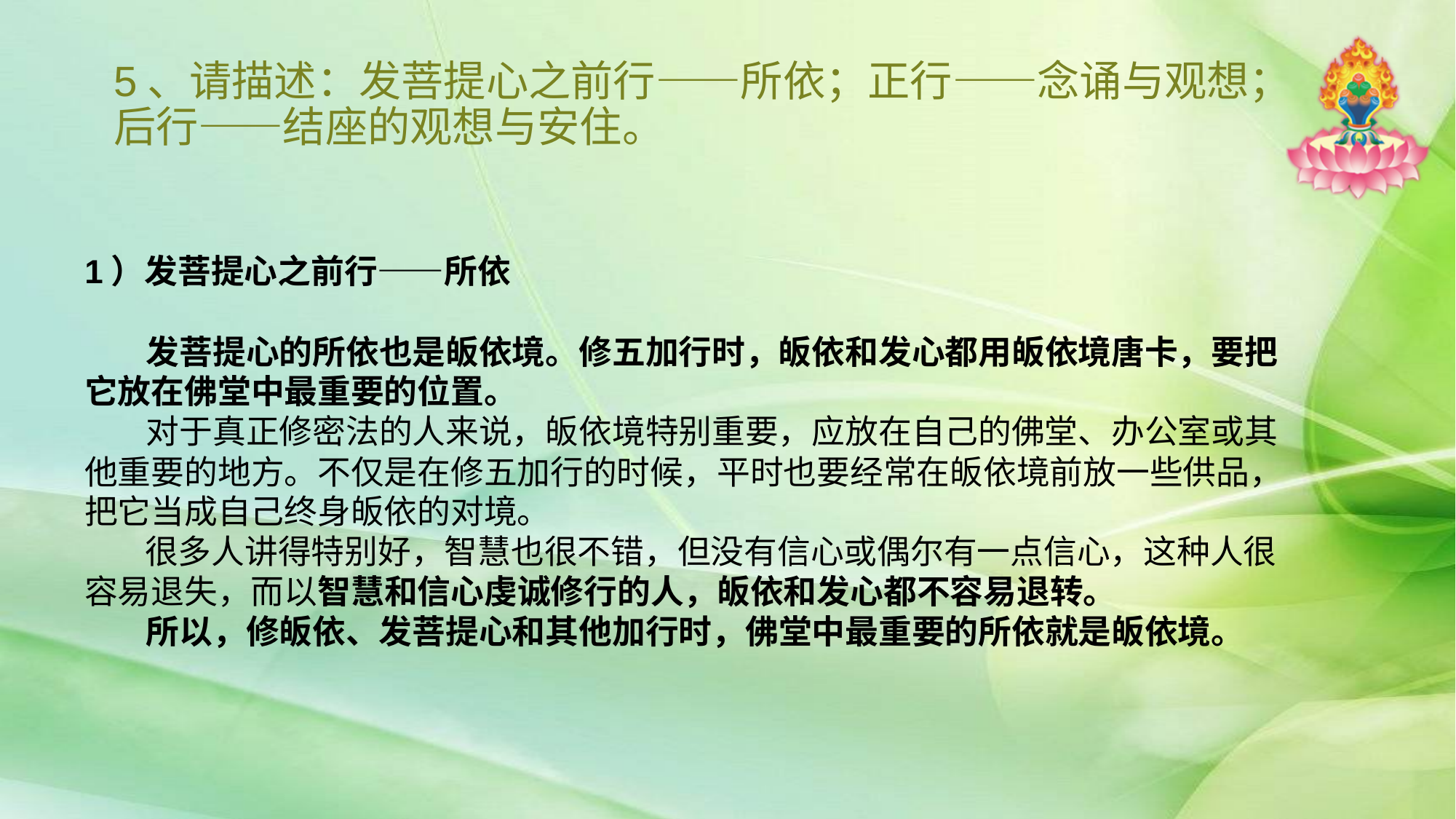

# 5、请描述：发菩提心之前行——所依；正行——念诵与观想；后行——结座的观想与安住。
1）发菩提心之前行——所依

       发菩提心的所依也是皈依境。修五加行时，皈依和发心都用皈依境唐卡，要把它放在佛堂中最重要的位置。
       对于真正修密法的人来说，皈依境特别重要，应放在自己的佛堂、办公室或其他重要的地方。不仅是在修五加行的时候，平时也要经常在皈依境前放一些供品，把它当成自己终身皈依的对境。
       很多人讲得特别好，智慧也很不错，但没有信心或偶尔有一点信心，这种人很容易退失，而以智慧和信心虔诚修行的人，皈依和发心都不容易退转。
       所以，修皈依、发菩提心和其他加行时，佛堂中最重要的所依就是皈依境。